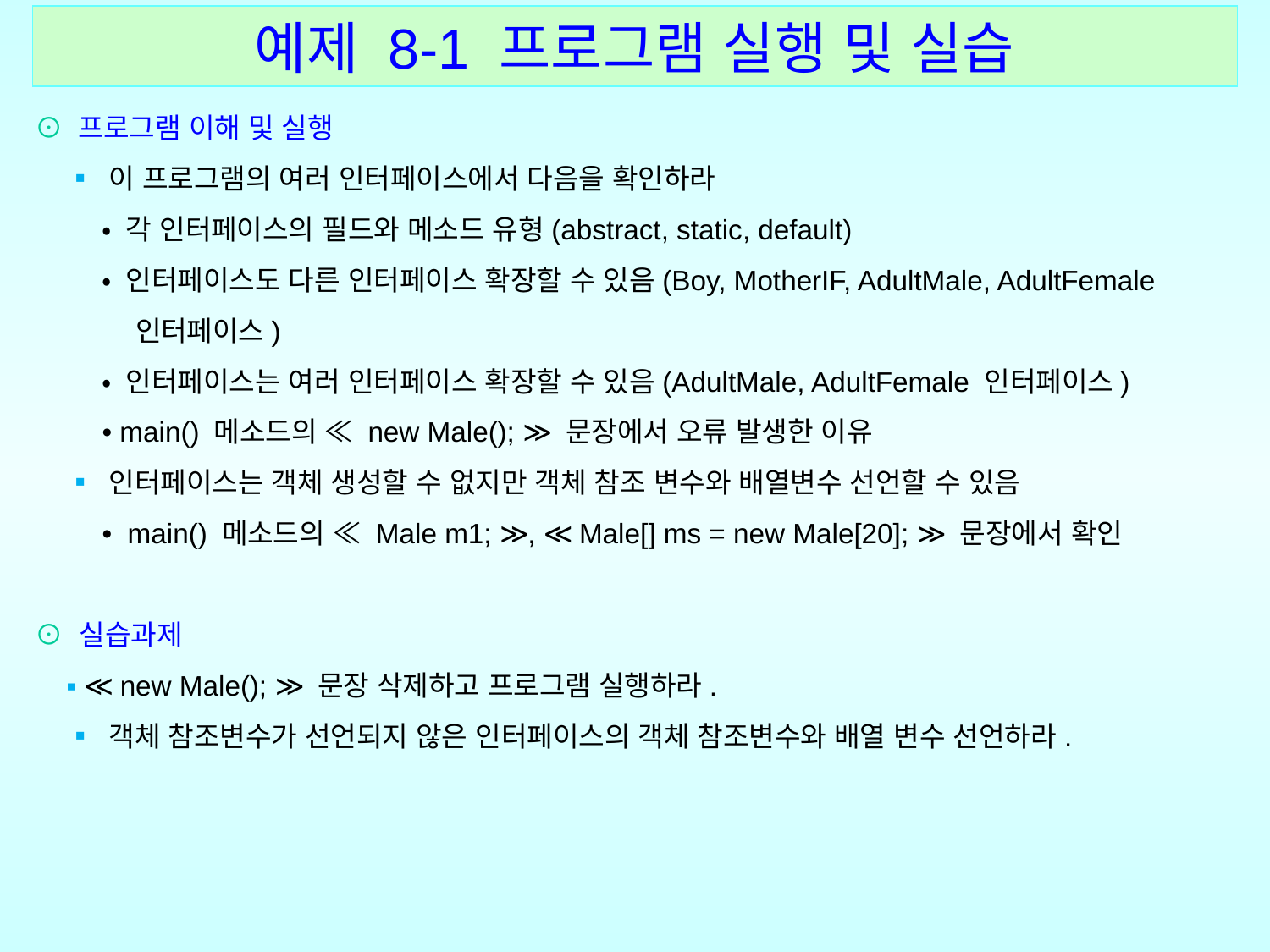

예제 8-1 프로그램 실행 및 실습
⊙ 프로그램 이해 및 실행
    ▪ 이 프로그램의 여러 인터페이스에서 다음을 확인하라
         • 각 인터페이스의 필드와 메소드 유형(abstract, static, default)
         • 인터페이스도 다른 인터페이스 확장할 수 있음(Boy, MotherIF, AdultMale, AdultFemale
            인터페이스)
         • 인터페이스는 여러 인터페이스 확장할 수 있음(AdultMale, AdultFemale 인터페이스)
         • main() 메소드의 ≪ new Male(); ≫ 문장에서 오류 발생한 이유
    ▪ 인터페이스는 객체 생성할 수 없지만 객체 참조 변수와 배열변수 선언할 수 있음
         •  main() 메소드의 ≪ Male m1; ≫, ≪ Male[] ms = new Male[20]; ≫ 문장에서 확인

⊙ 실습과제
    ▪ ≪ new Male(); ≫ 문장 삭제하고 프로그램 실행하라.
    ▪ 객체 참조변수가 선언되지 않은 인터페이스의 객체 참조변수와 배열 변수 선언하라.